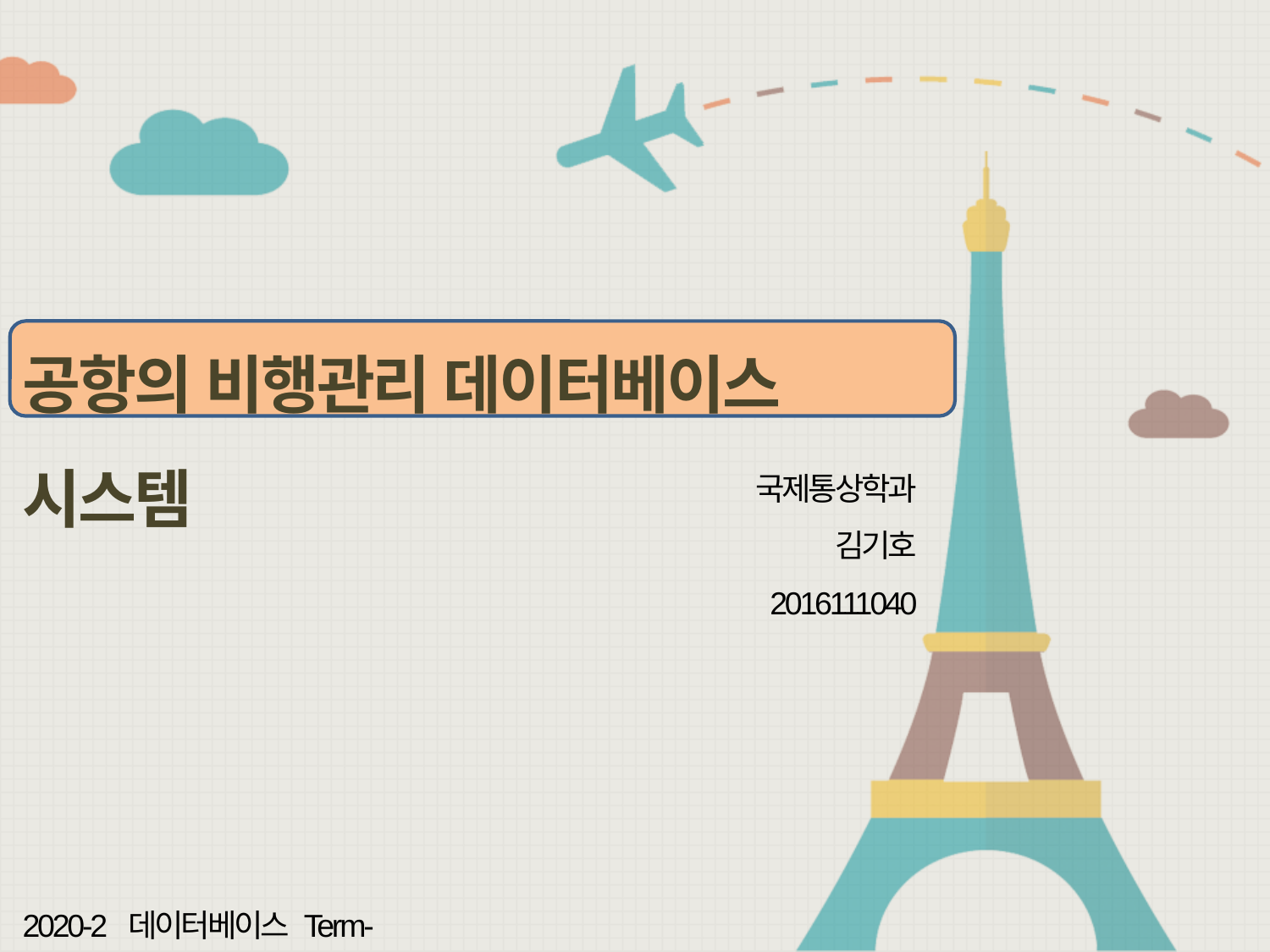

공항의 비행관리 데이터베이스 시스템

국제통상학과
김기호
2016111040
2020-2  데이터베이스 Term-Project